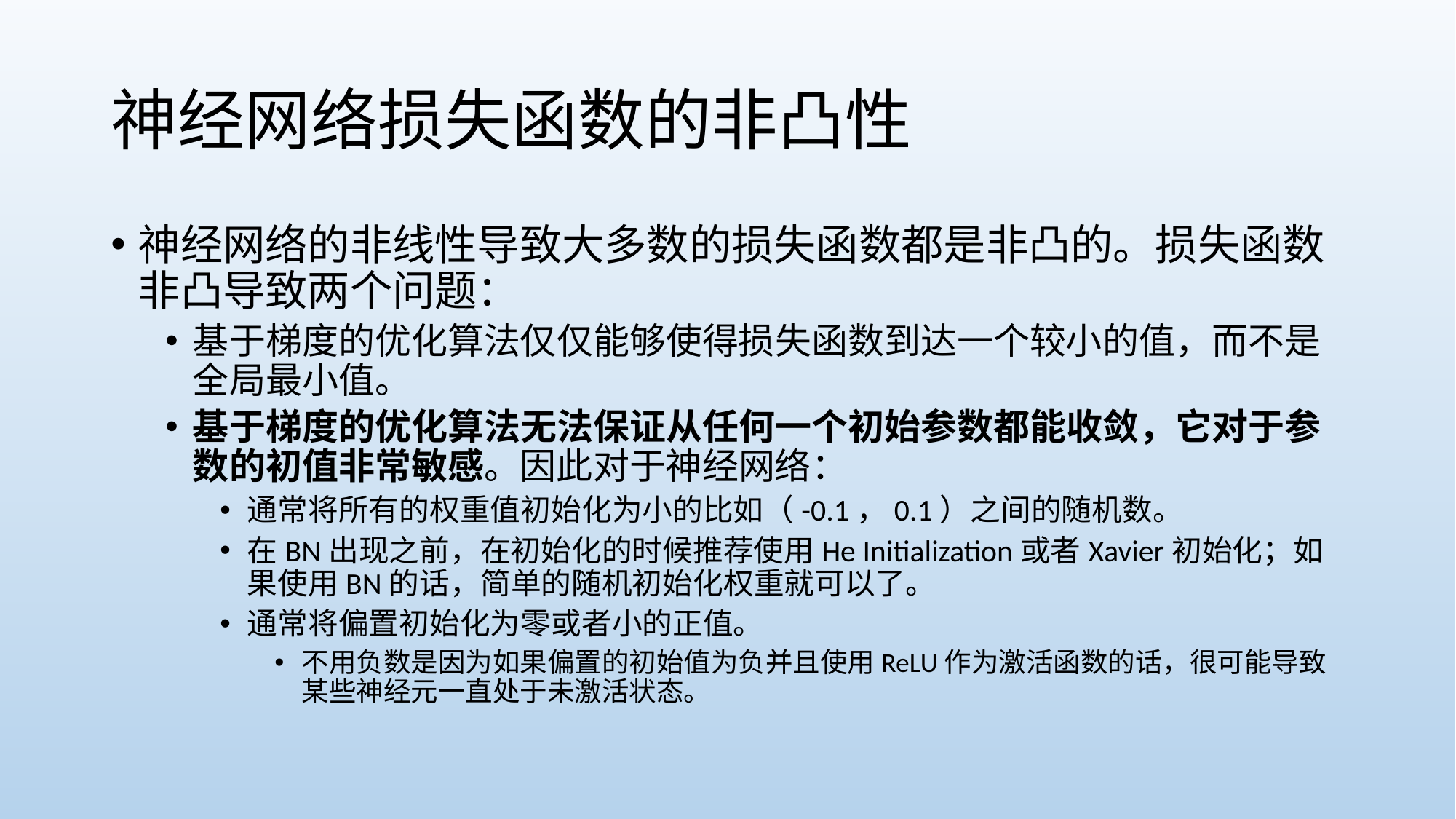

# 神经网络损失函数的非凸性
神经网络的非线性导致大多数的损失函数都是非凸的。损失函数非凸导致两个问题：
基于梯度的优化算法仅仅能够使得损失函数到达一个较小的值，而不是全局最小值。
基于梯度的优化算法无法保证从任何一个初始参数都能收敛，它对于参数的初值非常敏感。因此对于神经网络：
通常将所有的权重值初始化为小的比如（-0.1，0.1）之间的随机数。
在BN出现之前，在初始化的时候推荐使用He Initialization或者Xavier初始化；如果使用BN的话，简单的随机初始化权重就可以了。
通常将偏置初始化为零或者小的正值。
不用负数是因为如果偏置的初始值为负并且使用ReLU作为激活函数的话，很可能导致某些神经元一直处于未激活状态。